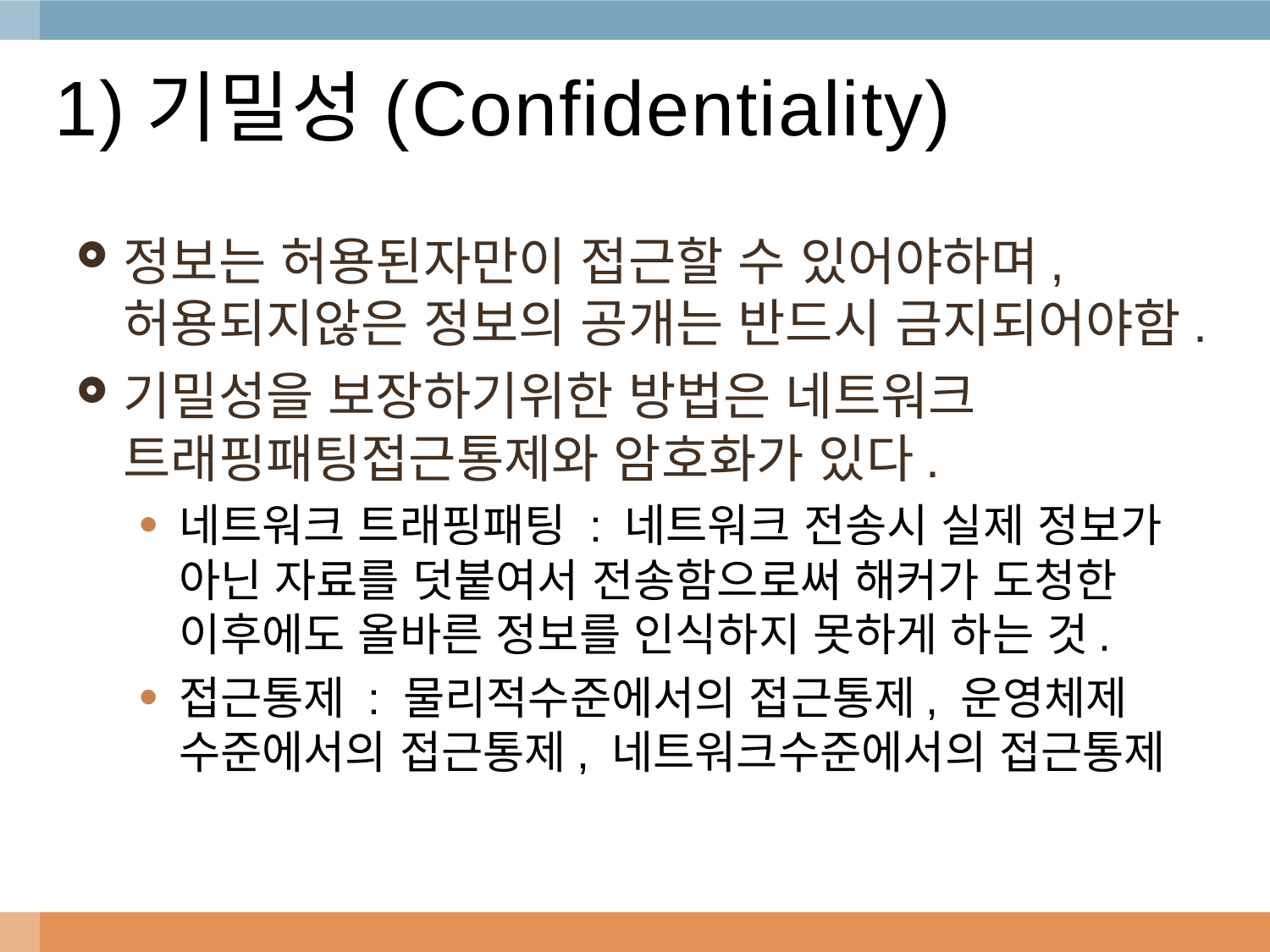

# 1)기밀성(Confidentiality)
정보는 허용된자만이 접근할 수 있어야하며, 허용되지않은 정보의 공개는 반드시 금지되어야함.
기밀성을 보장하기위한 방법은 네트워크 트래핑패팅접근통제와 암호화가 있다.
네트워크 트래핑패팅 : 네트워크 전송시 실제 정보가 아닌 자료를 덧붙여서 전송함으로써 해커가 도청한 이후에도 올바른 정보를 인식하지 못하게 하는 것.
접근통제 : 물리적수준에서의 접근통제, 운영체제 수준에서의 접근통제, 네트워크수준에서의 접근통제